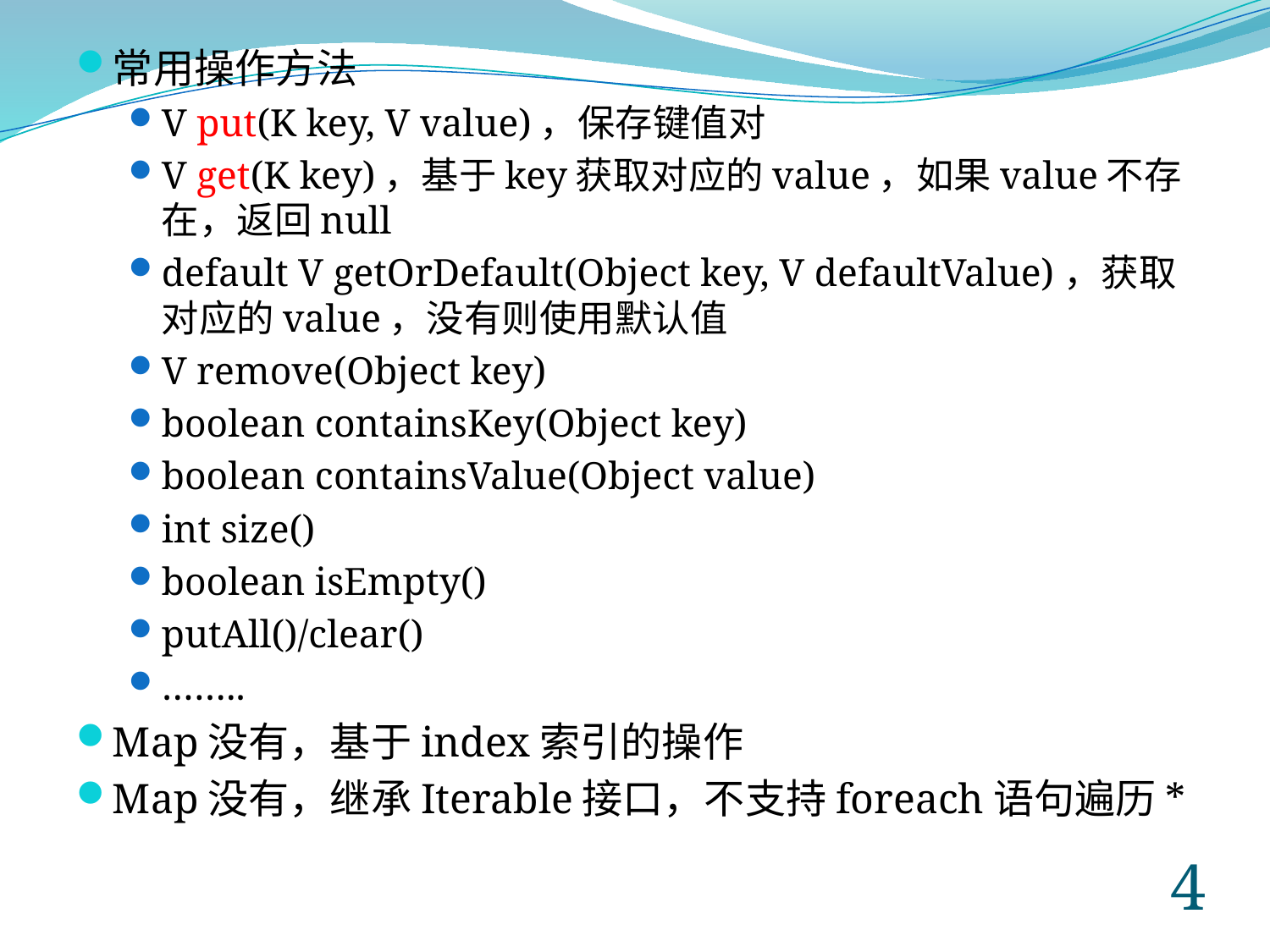

常用操作方法
V put(K key, V value)，保存键值对
V get(K key)，基于key获取对应的value，如果value不存在，返回null
default V getOrDefault(Object key, V defaultValue)，获取对应的value，没有则使用默认值
V remove(Object key)
boolean containsKey(Object key)
boolean containsValue(Object value)
int size()
boolean isEmpty()
putAll()/clear()
……..
Map没有，基于index索引的操作
Map没有，继承Iterable接口，不支持foreach语句遍历*
4